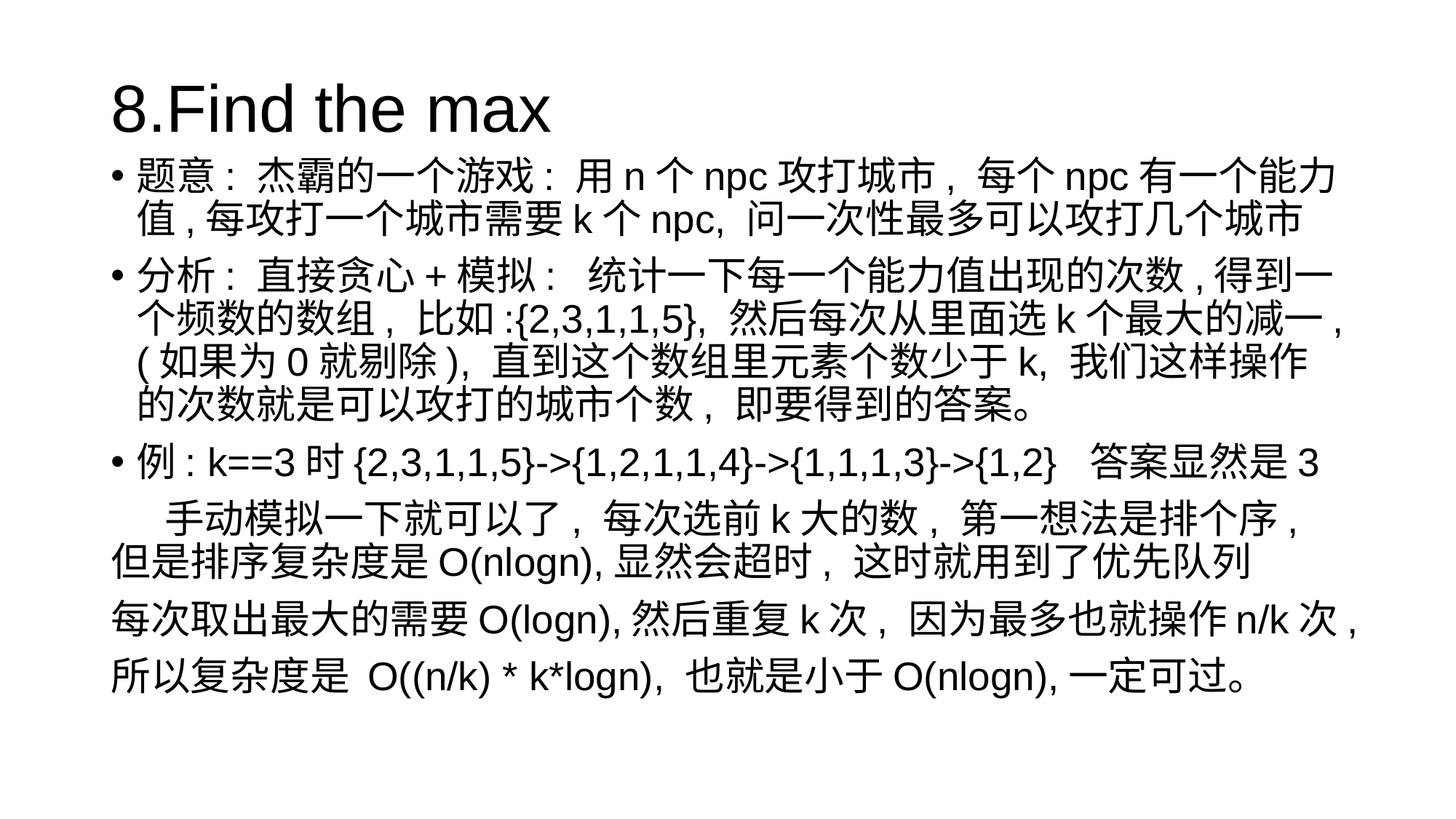

# 8.Find the max
题意: 杰霸的一个游戏: 用n个npc攻打城市, 每个npc有一个能力值,每攻打一个城市需要k个npc, 问一次性最多可以攻打几个城市
分析: 直接贪心+模拟:  统计一下每一个能力值出现的次数,得到一个频数的数组, 比如:{2,3,1,1,5}, 然后每次从里面选k个最大的减一,(如果为0就剔除), 直到这个数组里元素个数少于k, 我们这样操作的次数就是可以攻打的城市个数, 即要得到的答案。
例: k==3时{2,3,1,1,5}->{1,2,1,1,4}->{1,1,1,3}->{1,2}  答案显然是3
     手动模拟一下就可以了, 每次选前k大的数, 第一想法是排个序, 但是排序复杂度是O(nlogn),显然会超时, 这时就用到了优先队列
每次取出最大的需要O(logn),然后重复k次, 因为最多也就操作n/k次,
所以复杂度是 O((n/k) * k*logn), 也就是小于O(nlogn),一定可过。